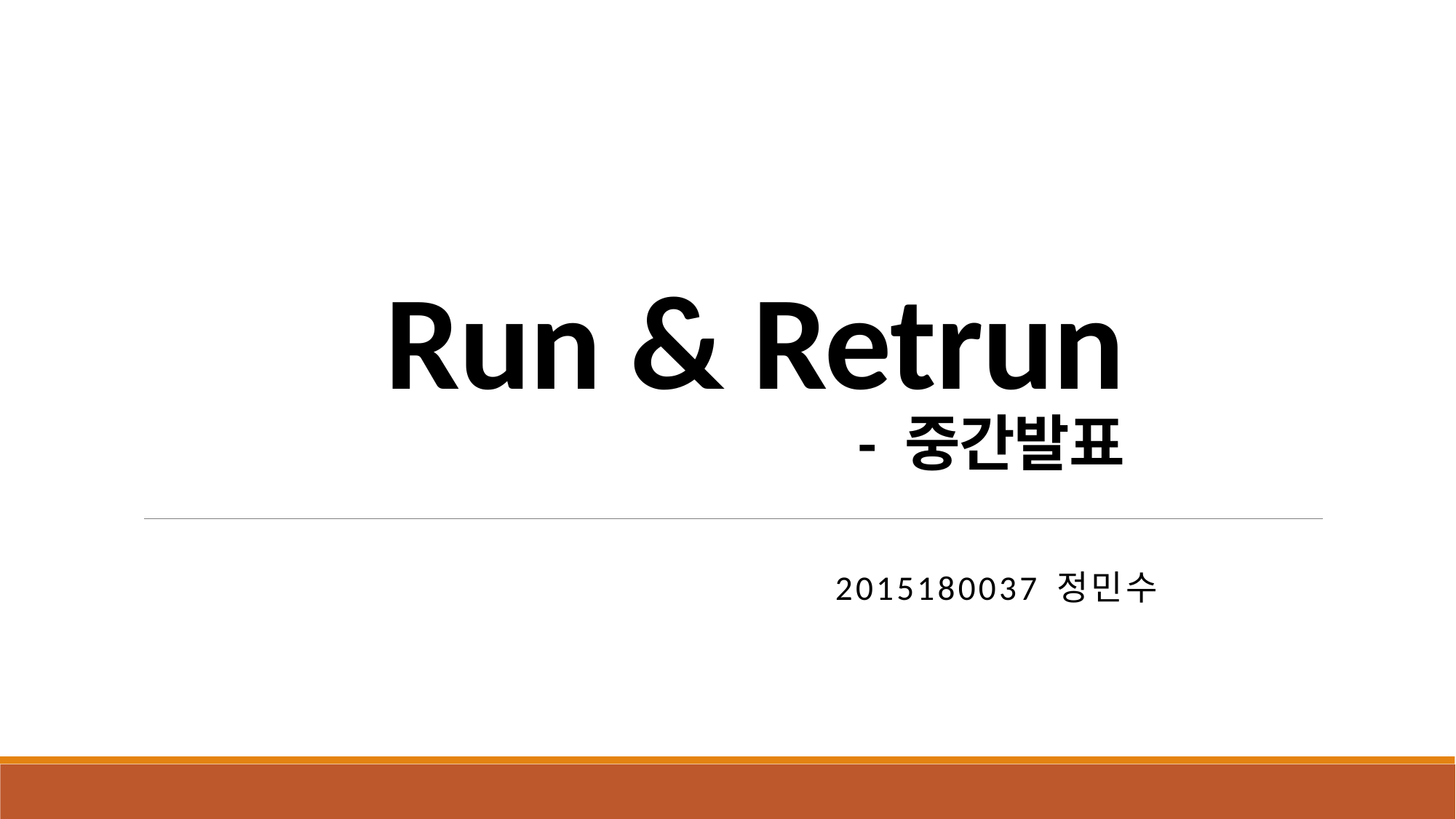

# Run & Retrun - 중간발표

2015180037 정민수